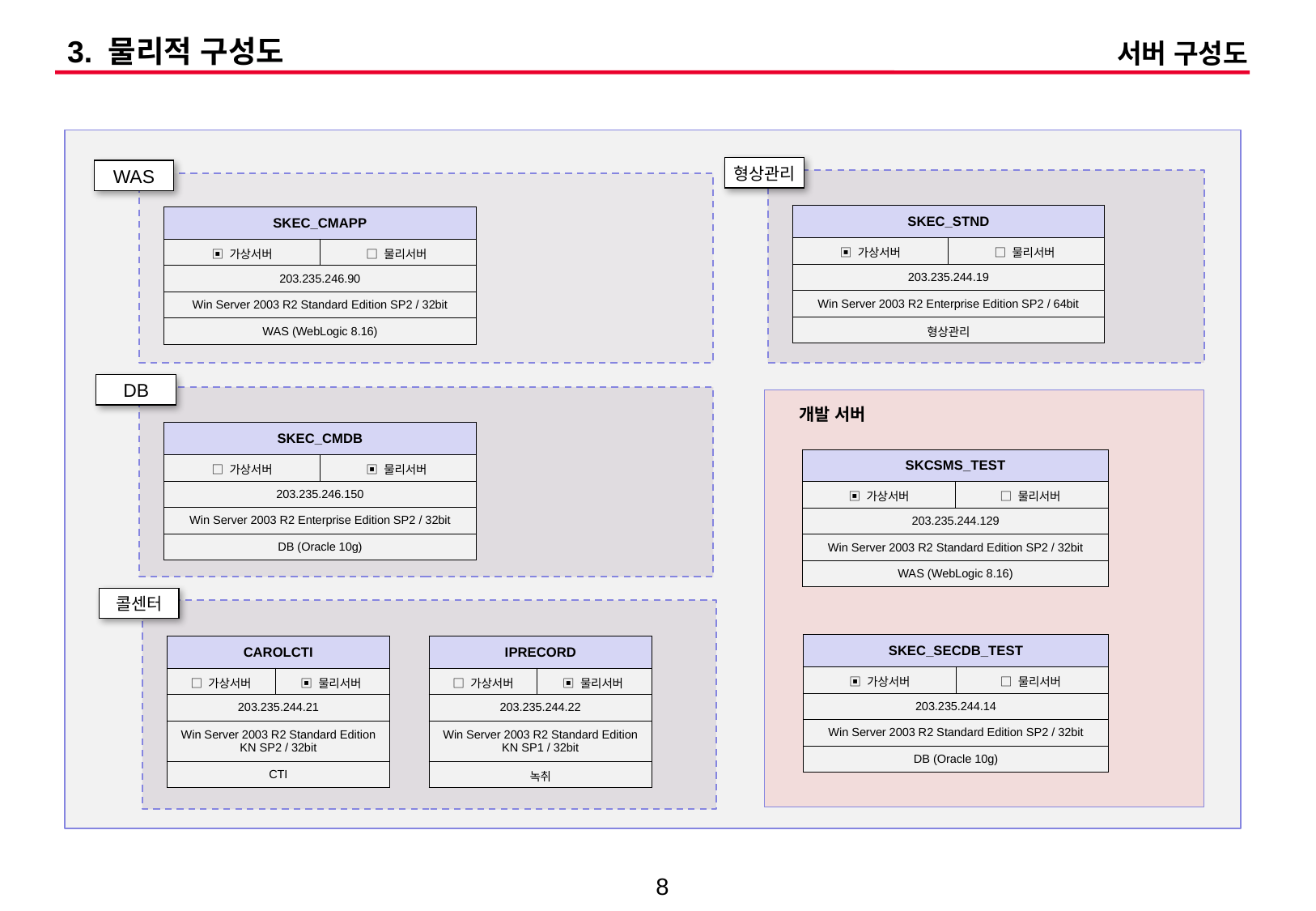

3. 물리적 구성도
서버 구성도

형상관리
WAS

| SKEC\_STND |  |
| --- | --- |
| ▣ 가상서버 | □ 물리서버 |
| 203.235.244.19 |  |
| Win Server 2003 R2 Enterprise Edition SP2 / 64bit |  |
| 형상관리 |  |
| SKEC\_CMAPP |  |
| --- | --- |
| ▣ 가상서버 | □ 물리서버 |
| 203.235.246.90 |  |
| Win Server 2003 R2 Standard Edition SP2 / 32bit |  |
| WAS (WebLogic 8.16) |  |
DB

개발 서버
| SKEC\_CMDB |  |
| --- | --- |
| □ 가상서버 | ▣ 물리서버 |
| 203.235.246.150 |  |
| Win Server 2003 R2 Enterprise Edition SP2 / 32bit |  |
| DB (Oracle 10g) |  |
| SKCSMS\_TEST |  |
| --- | --- |
| ▣ 가상서버 | □ 물리서버 |
| 203.235.244.129 |  |
| Win Server 2003 R2 Standard Edition SP2 / 32bit |  |
| WAS (WebLogic 8.16) |  |
콜센터

| SKEC\_SECDB\_TEST |  |
| --- | --- |
| ▣ 가상서버 | □ 물리서버 |
| 203.235.244.14 |  |
| Win Server 2003 R2 Standard Edition SP2 / 32bit |  |
| DB (Oracle 10g) |  |
| CAROLCTI |  |
| --- | --- |
| □ 가상서버 | ▣ 물리서버 |
| 203.235.244.21 |  |
| Win Server 2003 R2 Standard Edition KN SP2 / 32bit |  |
| CTI |  |
| IPRECORD |  |
| --- | --- |
| □ 가상서버 | ▣ 물리서버 |
| 203.235.244.22 |  |
| Win Server 2003 R2 Standard Edition KN SP1 / 32bit |  |
| 녹취 |  |